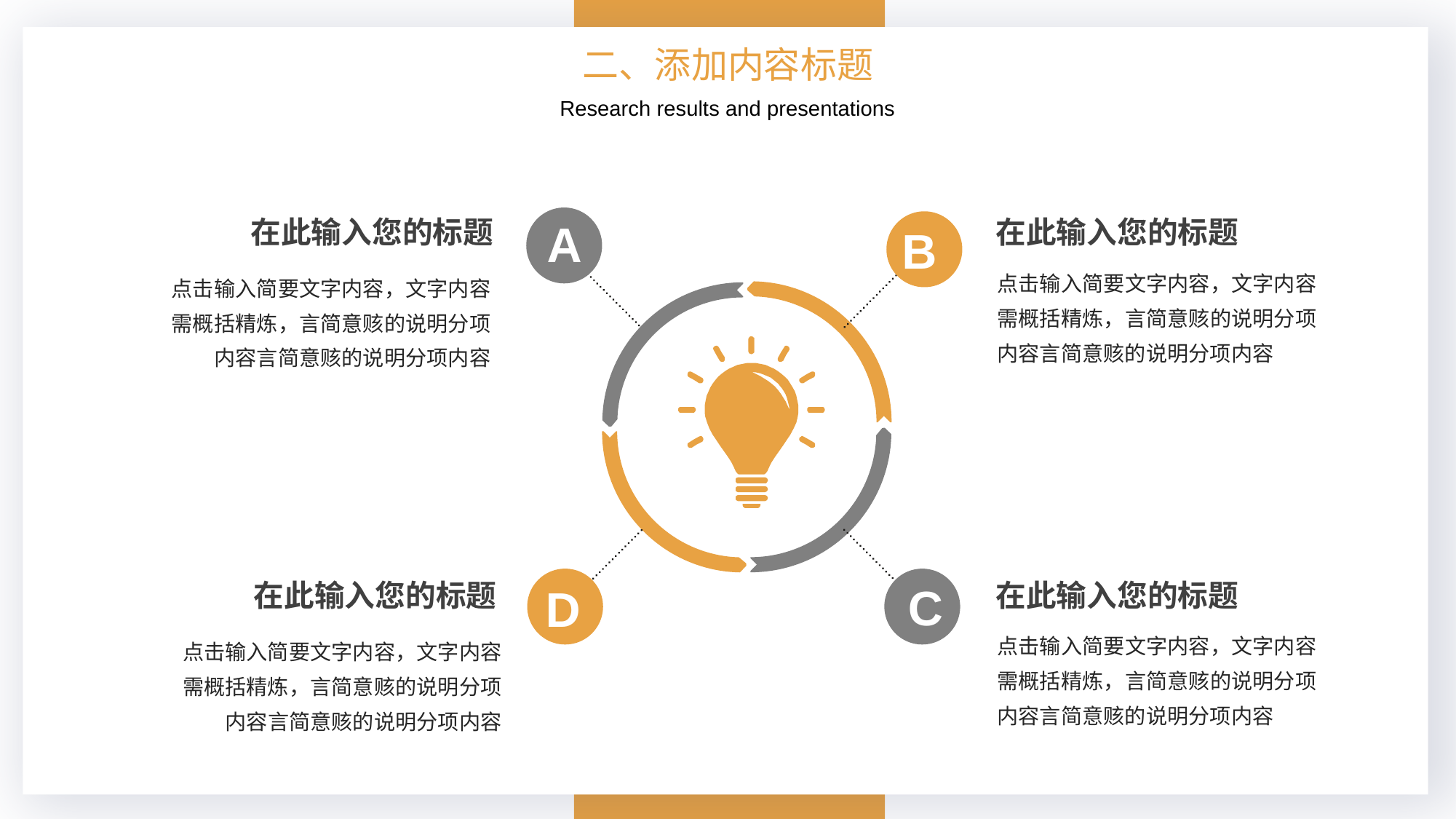

二、添加内容标题
Research results and presentations
在此输入您的标题

A

B

C
D
在此输入您的标题
点击输入简要文字内容，文字内容需概括精炼，言简意赅的说明分项内容言简意赅的说明分项内容
点击输入简要文字内容，文字内容需概括精炼，言简意赅的说明分项内容言简意赅的说明分项内容
在此输入您的标题
在此输入您的标题
点击输入简要文字内容，文字内容需概括精炼，言简意赅的说明分项内容言简意赅的说明分项内容
点击输入简要文字内容，文字内容需概括精炼，言简意赅的说明分项内容言简意赅的说明分项内容